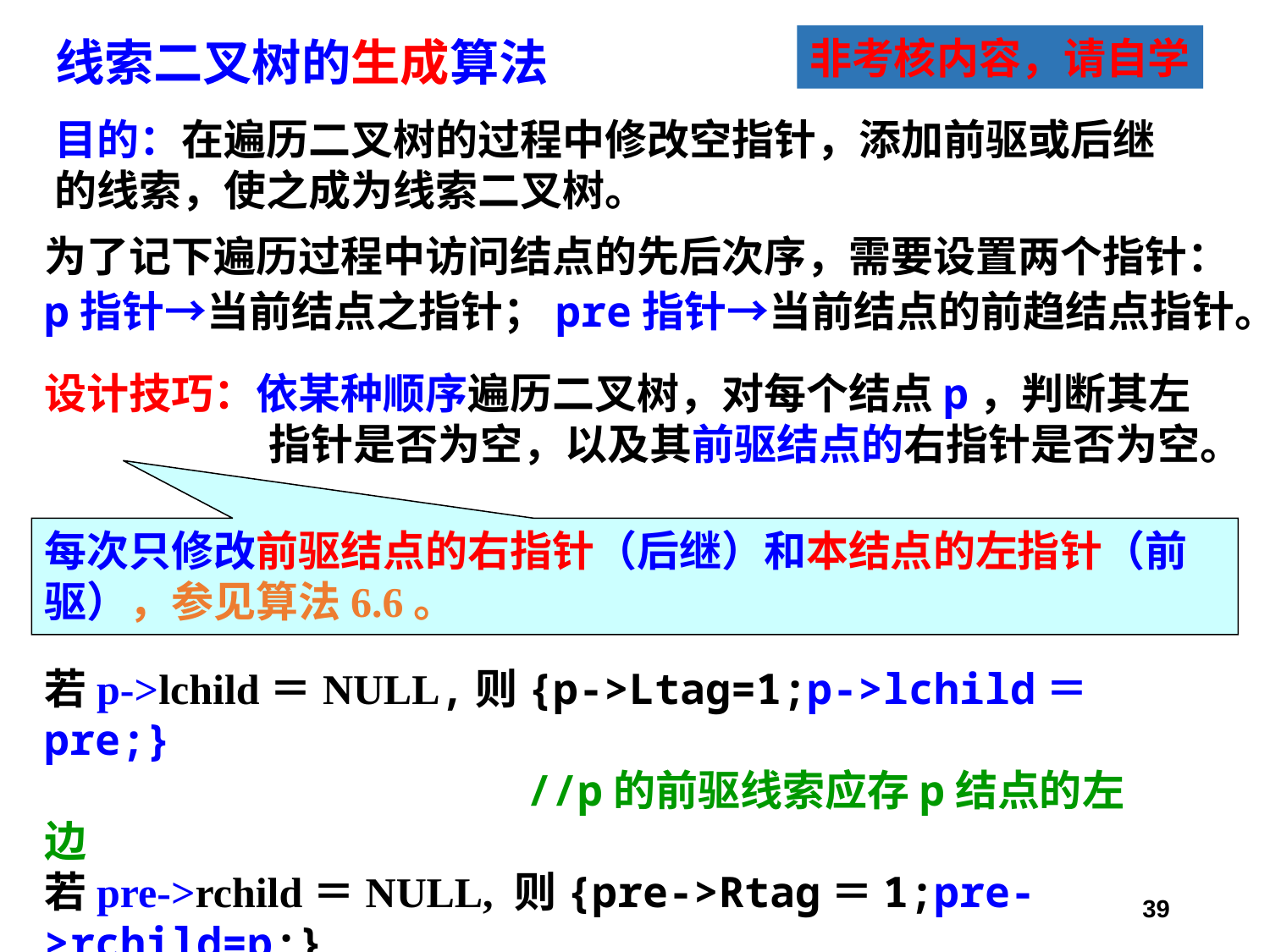

非考核内容，请自学
# 线索二叉树的生成算法
目的：在遍历二叉树的过程中修改空指针，添加前驱或后继的线索，使之成为线索二叉树。
为了记下遍历过程中访问结点的先后次序，需要设置两个指针：
p指针→当前结点之指针；pre指针→当前结点的前趋结点指针。
设计技巧：依某种顺序遍历二叉树，对每个结点p，判断其左指针是否为空，以及其前驱结点的右指针是否为空。
每次只修改前驱结点的右指针（后继）和本结点的左指针（前驱），参见算法6.6。
若p->lchild＝NULL,则{p->Ltag=1;p->lchild＝pre;}
                   //p的前驱线索应存p结点的左边
若pre->rchild＝NULL, 则{pre->Rtag＝1;pre->rchild=p;}
                  //pre的后继线索应存pre结点的右边
39